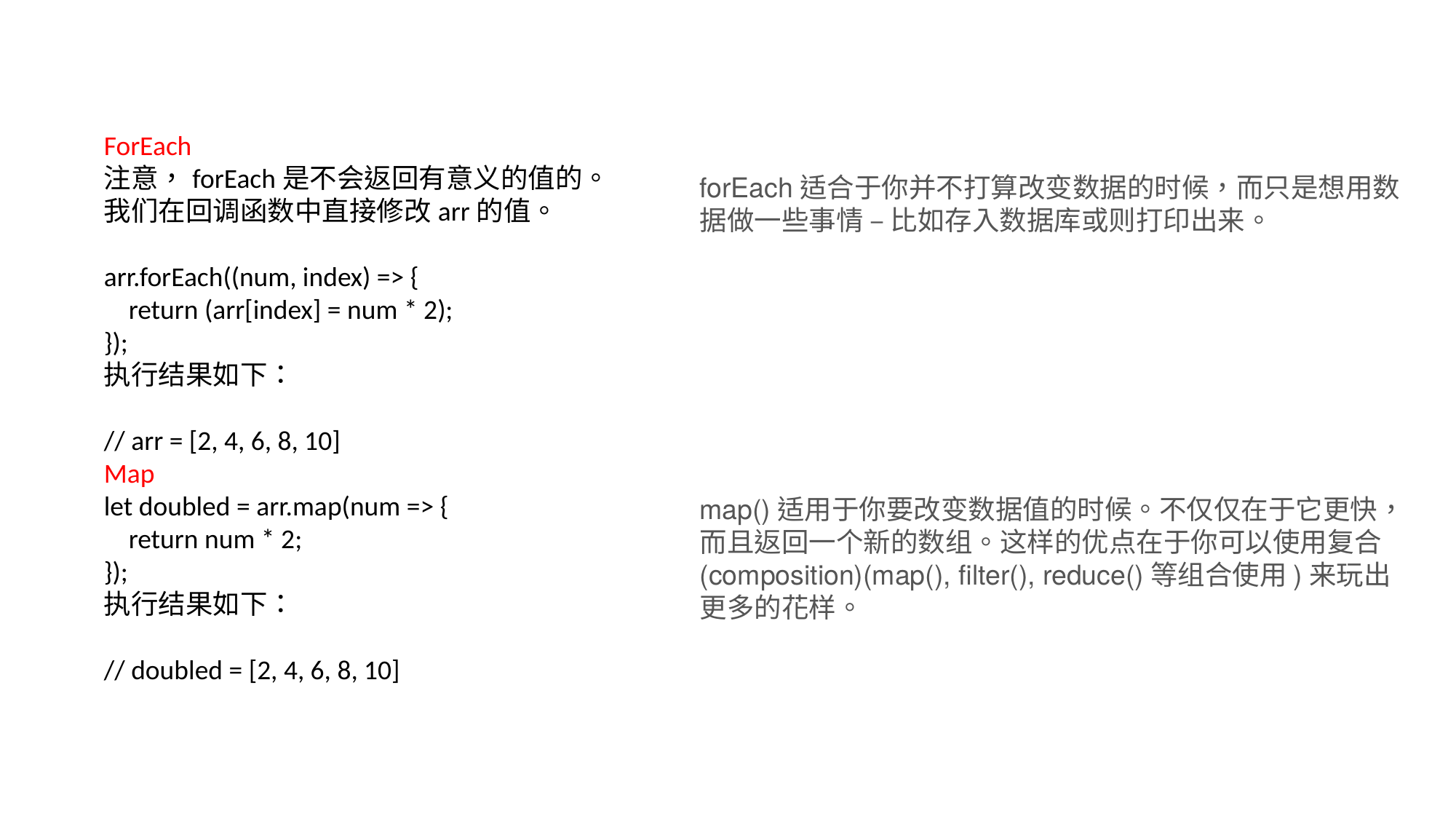

ForEach
注意，forEach是不会返回有意义的值的。
我们在回调函数中直接修改arr的值。

arr.forEach((num, index) => {
    return (arr[index] = num * 2);
});
执行结果如下：

// arr = [2, 4, 6, 8, 10]
Map
let doubled = arr.map(num => {
    return num * 2;
});
执行结果如下：

// doubled = [2, 4, 6, 8, 10]
forEach适合于你并不打算改变数据的时候，而只是想用数据做一些事情 – 比如存入数据库或则打印出来。

map()适用于你要改变数据值的时候。不仅仅在于它更快，而且返回一个新的数组。这样的优点在于你可以使用复合(composition)(map(), filter(), reduce()等组合使用)来玩出更多的花样。